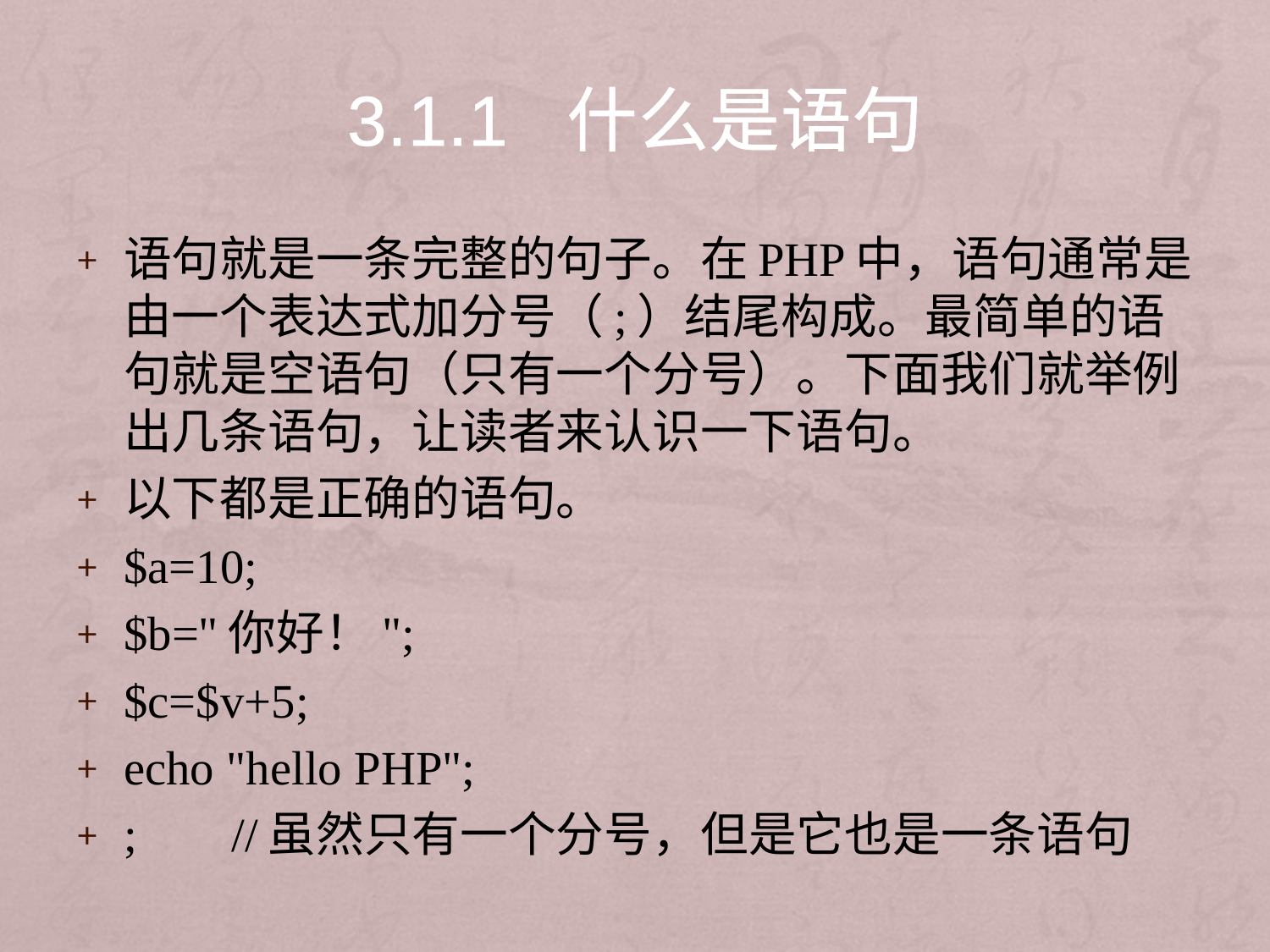

# 3.1.1  什么是语句
语句就是一条完整的句子。在PHP中，语句通常是由一个表达式加分号（;）结尾构成。最简单的语句就是空语句（只有一个分号）。下面我们就举例出几条语句，让读者来认识一下语句。
以下都是正确的语句。
$a=10;
$b="你好！";
$c=$v+5;
echo "hello PHP";
;		//虽然只有一个分号，但是它也是一条语句